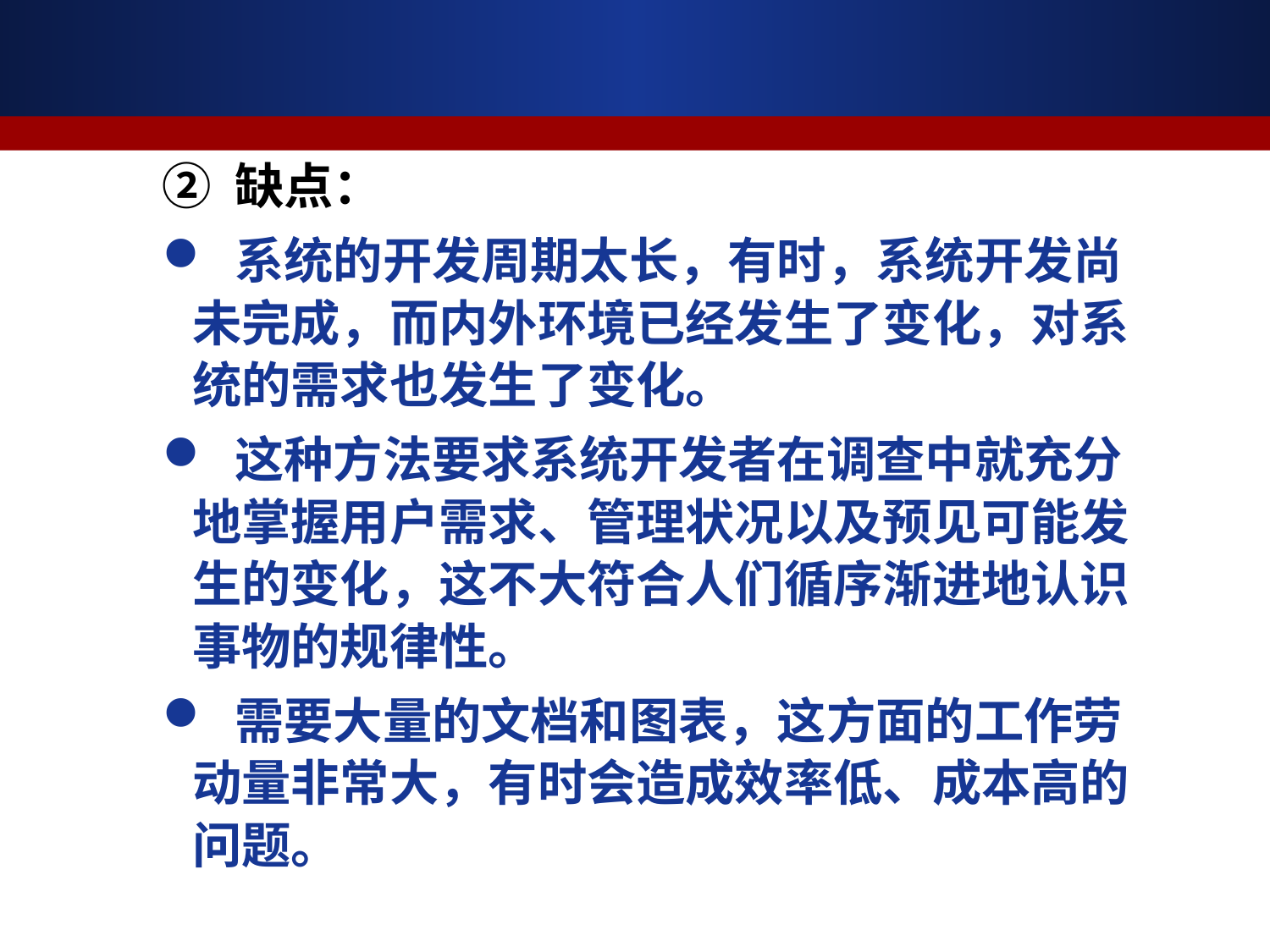

② 缺点：
 系统的开发周期太长，有时，系统开发尚未完成，而内外环境已经发生了变化，对系统的需求也发生了变化。
 这种方法要求系统开发者在调查中就充分地掌握用户需求、管理状况以及预见可能发生的变化，这不大符合人们循序渐进地认识事物的规律性。
 需要大量的文档和图表，这方面的工作劳动量非常大，有时会造成效率低、成本高的问题。